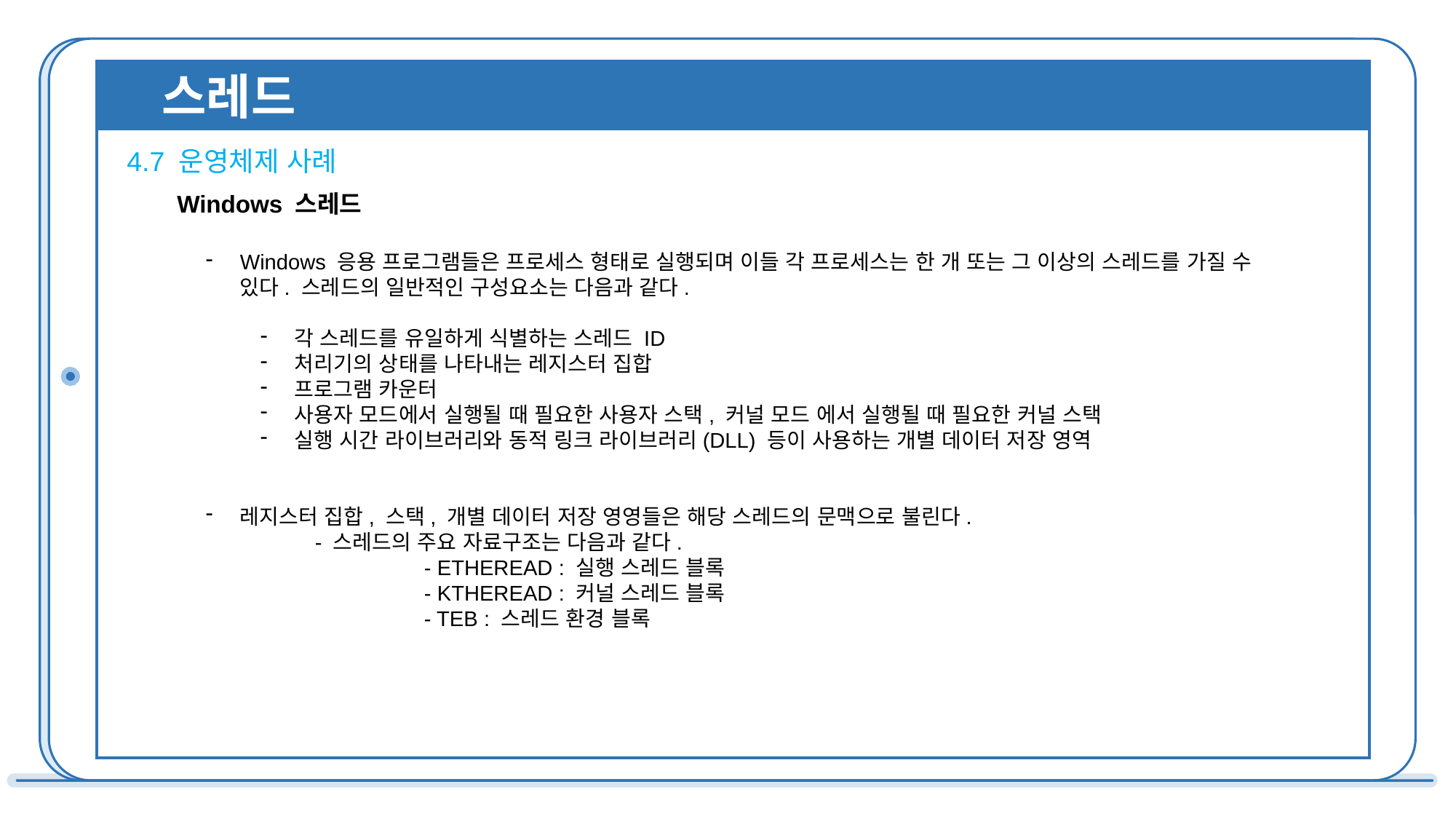

스레드

4.7 운영체제 사례
Windows 스레드
Windows 응용 프로그램들은 프로세스 형태로 실행되며 이들 각 프로세스는 한 개 또는 그 이상의 스레드를 가질 수 있다. 스레드의 일반적인 구성요소는 다음과 같다.

각 스레드를 유일하게 식별하는 스레드 ID
처리기의 상태를 나타내는 레지스터 집합
프로그램 카운터
사용자 모드에서 실행될 때 필요한 사용자 스택, 커널 모드 에서 실행될 때 필요한 커널 스택
실행 시간 라이브러리와 동적 링크 라이브러리(DLL) 등이 사용하는 개별 데이터 저장 영역

레지스터 집합, 스택, 개별 데이터 저장 영영들은 해당 스레드의 문맥으로 불린다.
	- 스레드의 주요 자료구조는 다음과 같다.
 		- ETHEREAD : 실행 스레드 블록
- KTHEREAD : 커널 스레드 블록
- TEB : 스레드 환경 블록